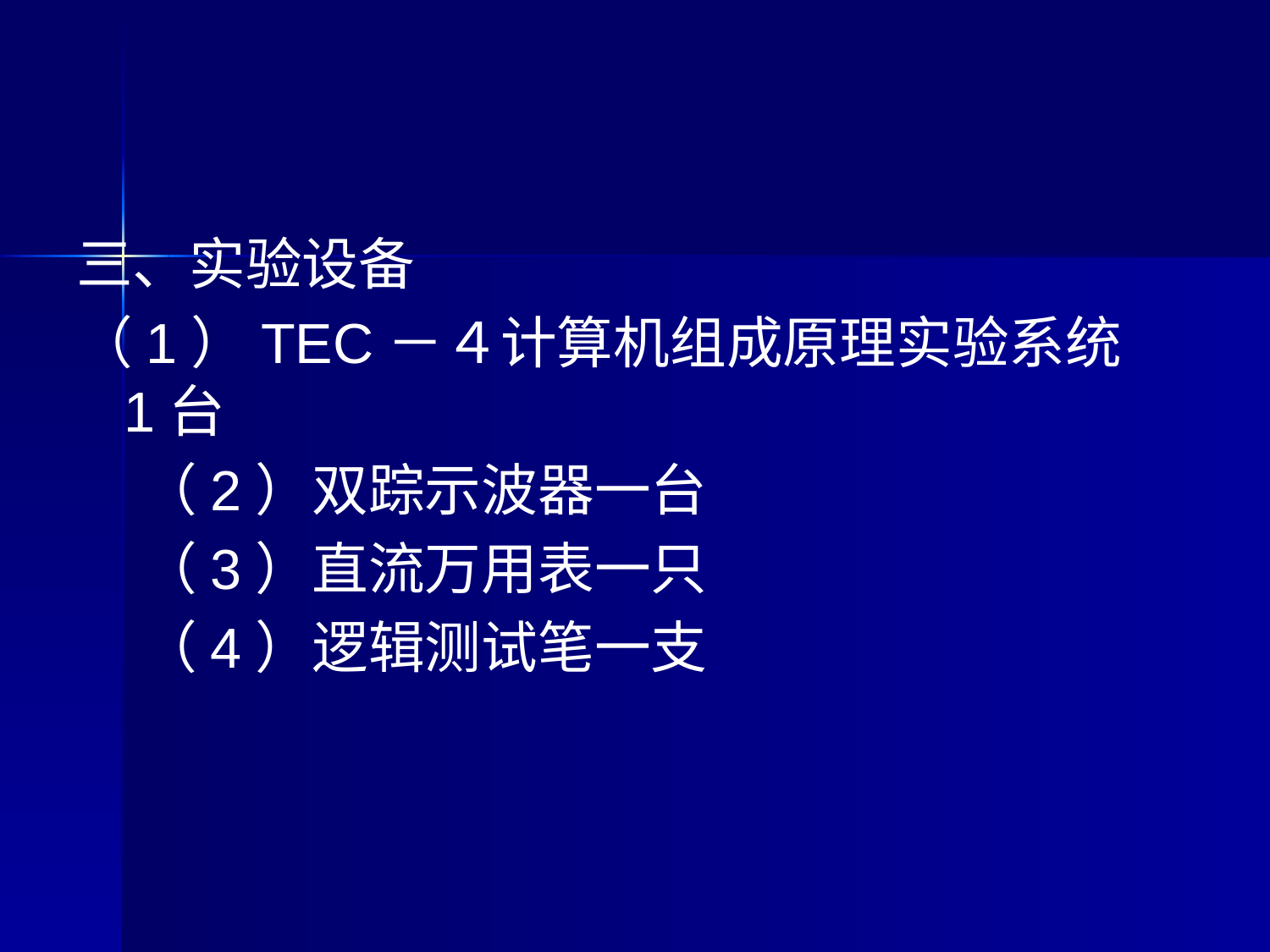

三、实验设备
（1）TEC－４计算机组成原理实验系统1台
    （2）双踪示波器一台
    （3）直流万用表一只
    （4）逻辑测试笔一支